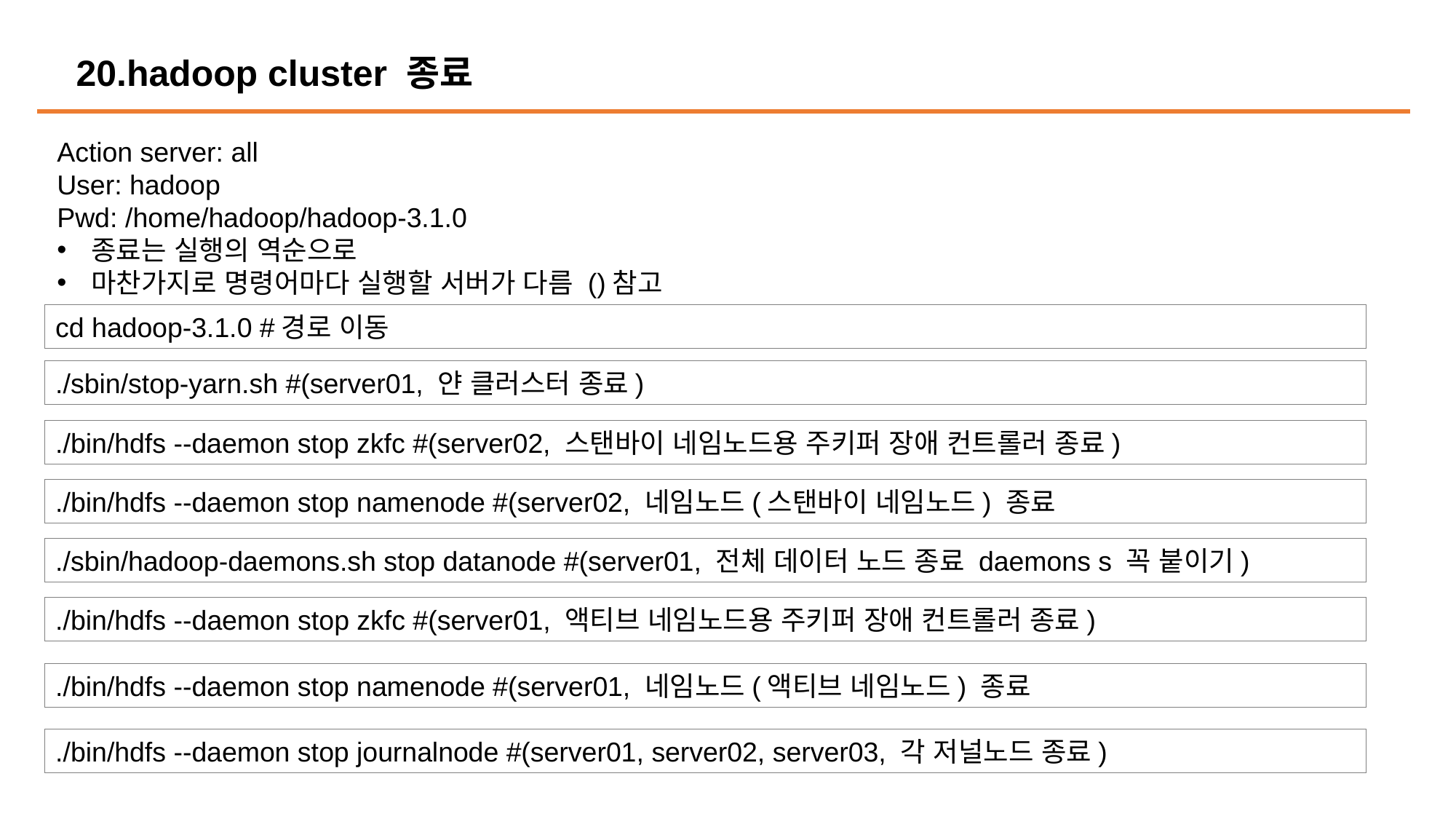

20.hadoop cluster 종료
Action server: all
User: hadoop
Pwd: /home/hadoop/hadoop-3.1.0
종료는 실행의 역순으로
마찬가지로 명령어마다 실행할 서버가 다름 ()참고
cd hadoop-3.1.0 #경로 이동
./sbin/stop-yarn.sh #(server01, 얀 클러스터 종료)
./bin/hdfs --daemon stop zkfc #(server02, 스탠바이 네임노드용 주키퍼 장애 컨트롤러 종료)
./bin/hdfs --daemon stop namenode #(server02, 네임노드(스탠바이 네임노드) 종료
./sbin/hadoop-daemons.sh stop datanode #(server01, 전체 데이터 노드 종료 daemons s 꼭 붙이기)
./bin/hdfs --daemon stop zkfc #(server01, 액티브 네임노드용 주키퍼 장애 컨트롤러 종료)
./bin/hdfs --daemon stop namenode #(server01, 네임노드(액티브 네임노드) 종료
./bin/hdfs --daemon stop journalnode #(server01, server02, server03, 각 저널노드 종료)